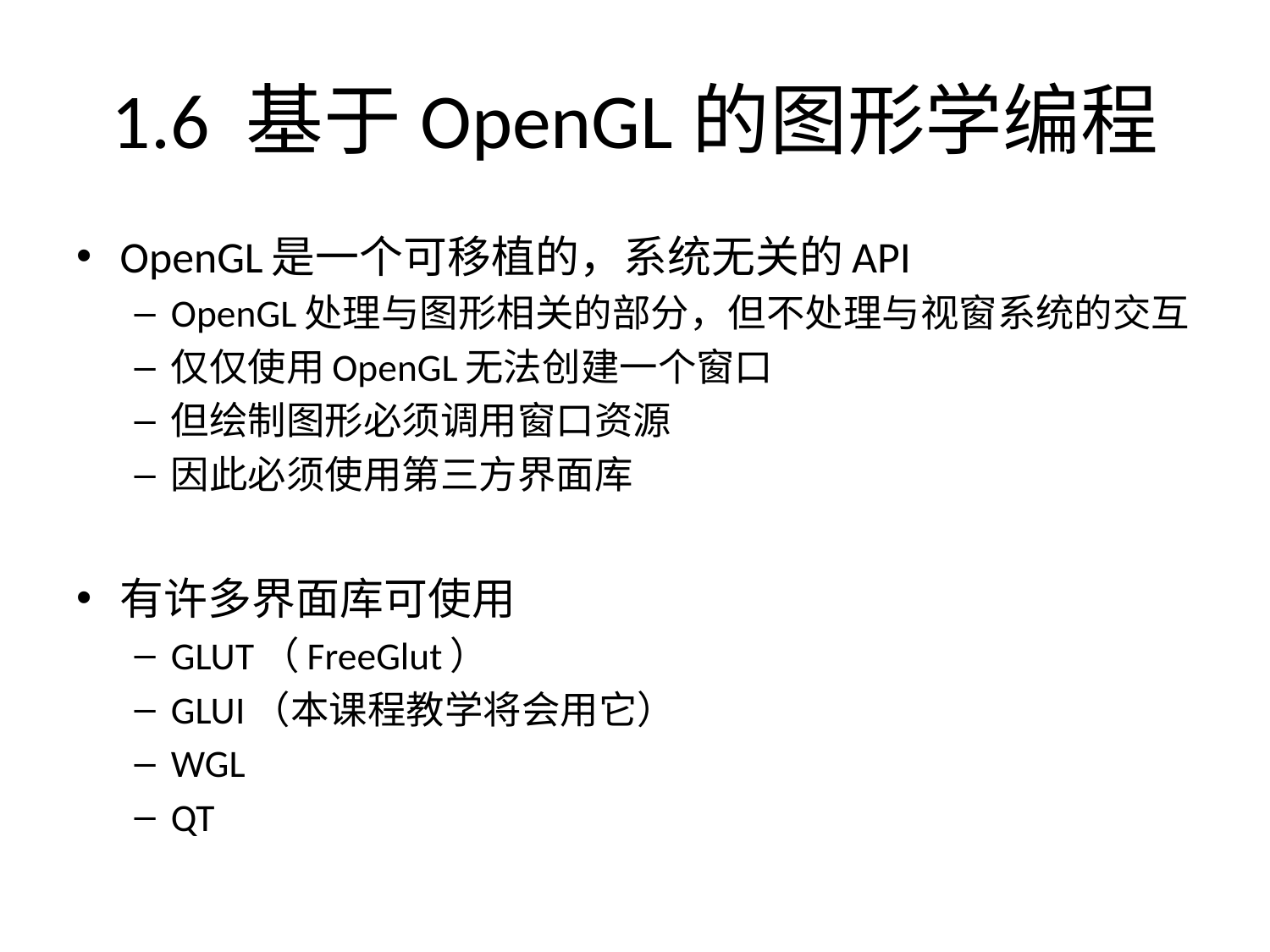

# 1.6 基于OpenGL的图形学编程
OpenGL是一个可移植的，系统无关的API
OpenGL处理与图形相关的部分，但不处理与视窗系统的交互
仅仅使用OpenGL无法创建一个窗口
但绘制图形必须调用窗口资源
因此必须使用第三方界面库

有许多界面库可使用
GLUT（FreeGlut）
GLUI（本课程教学将会用它）
WGL
QT